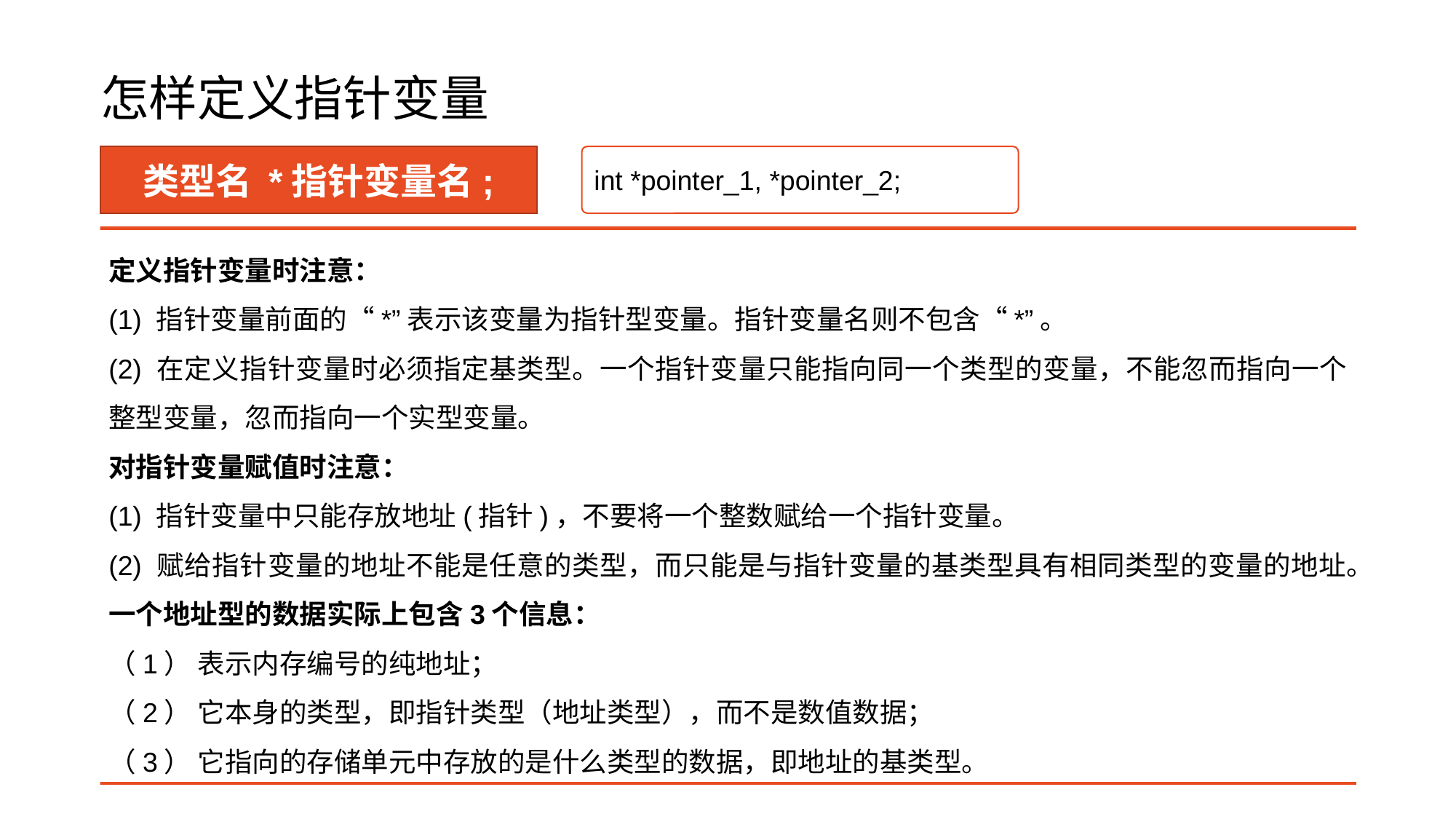

# 怎样定义指针变量
类型名 *指针变量名;
int *pointer_1, *pointer_2;
定义指针变量时注意：
(1) 指针变量前面的“*”表示该变量为指针型变量。指针变量名则不包含“*”。
(2) 在定义指针变量时必须指定基类型。一个指针变量只能指向同一个类型的变量，不能忽而指向一个整型变量，忽而指向一个实型变量。
对指针变量赋值时注意：
(1) 指针变量中只能存放地址(指针)，不要将一个整数赋给一个指针变量。
(2) 赋给指针变量的地址不能是任意的类型，而只能是与指针变量的基类型具有相同类型的变量的地址。
一个地址型的数据实际上包含3个信息：
（1） 表示内存编号的纯地址；
（2） 它本身的类型，即指针类型（地址类型），而不是数值数据；
（3） 它指向的存储单元中存放的是什么类型的数据，即地址的基类型。